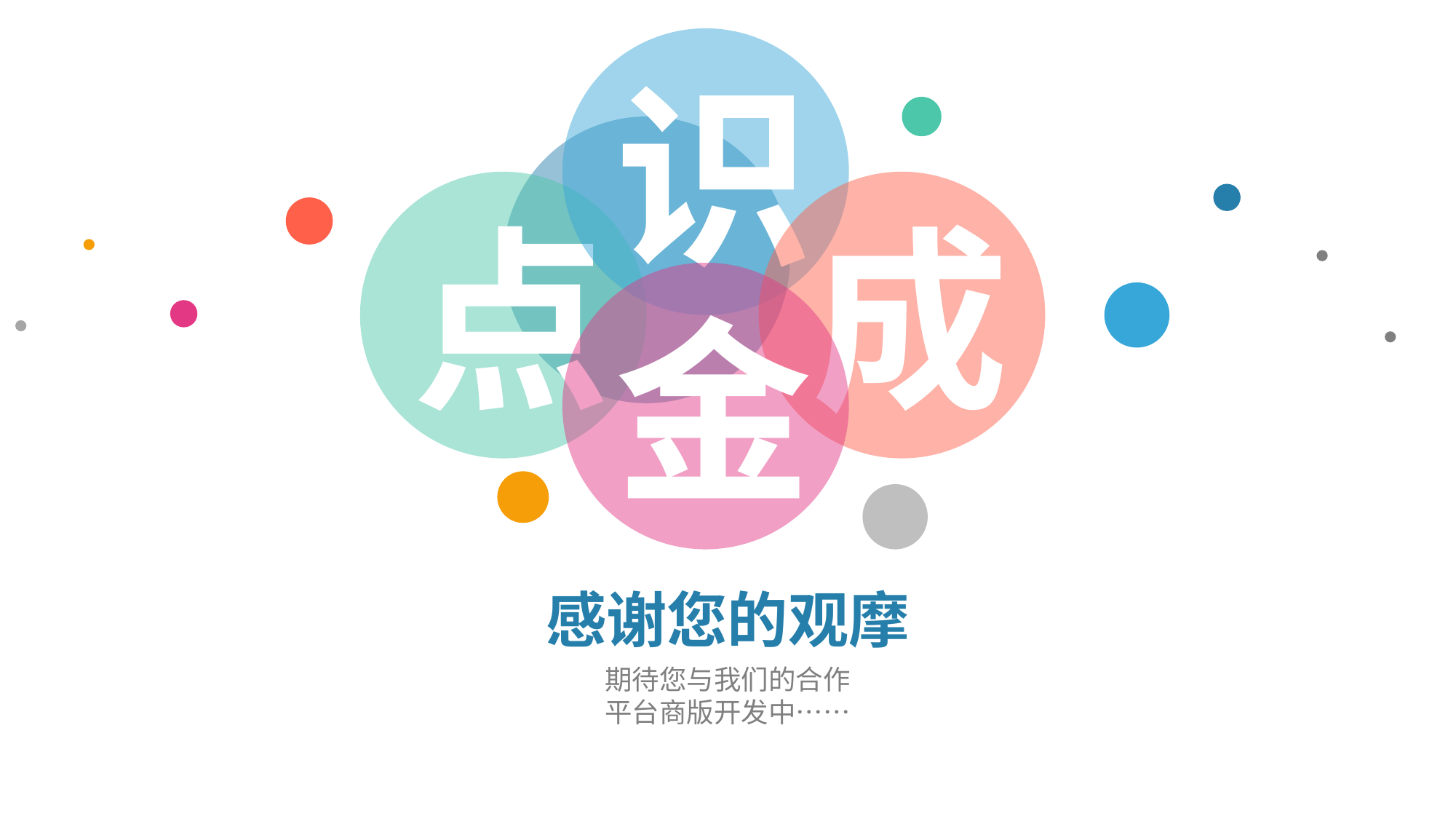

识

点
成

金

感谢您的观摩
期待您与我们的合作
平台商版开发中……